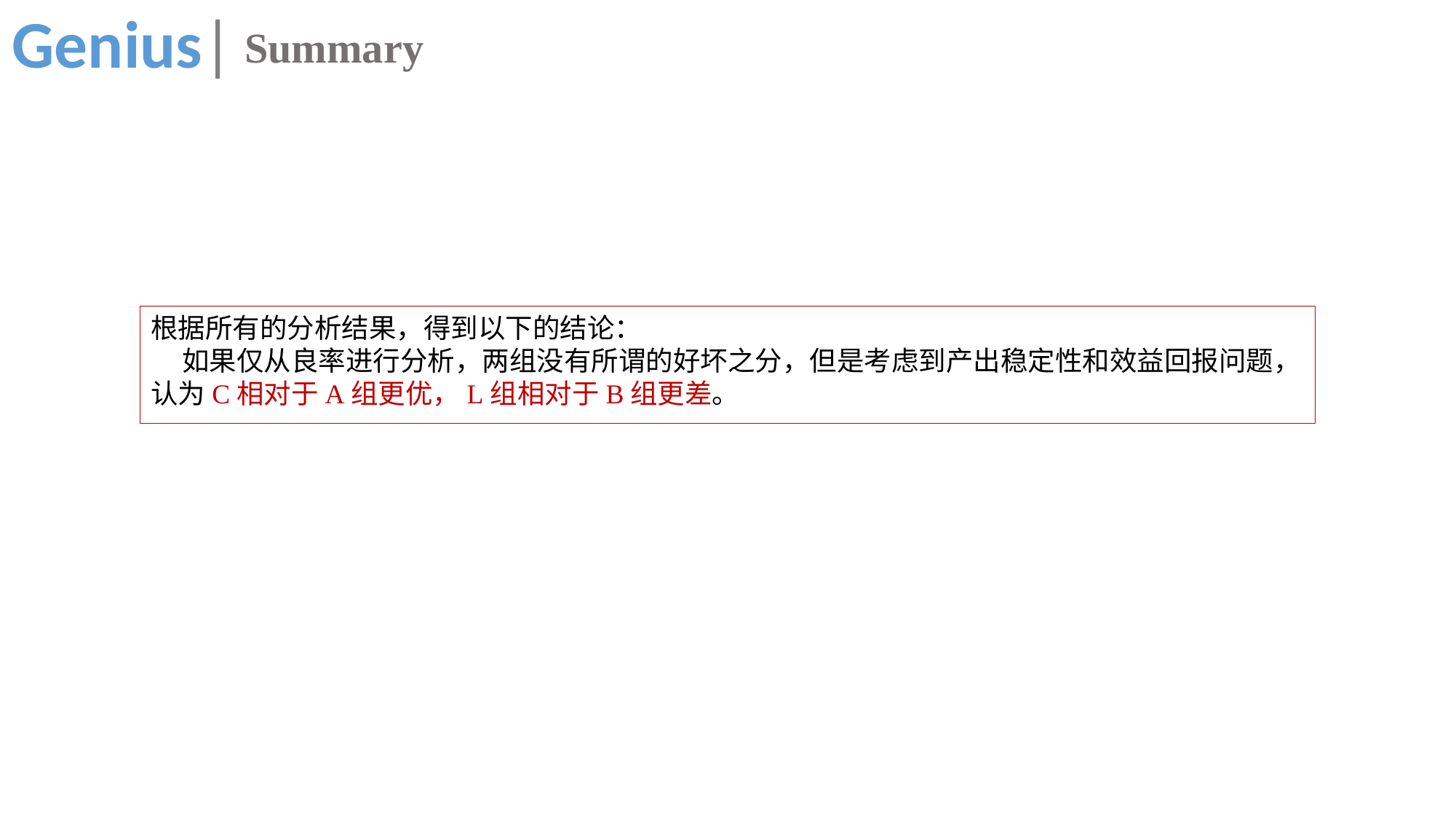

Summary
根据所有的分析结果，得到以下的结论：
    如果仅从良率进行分析，两组没有所谓的好坏之分，但是考虑到产出稳定性和效益回报问题，认为C相对于A组更优，L组相对于B组更差。